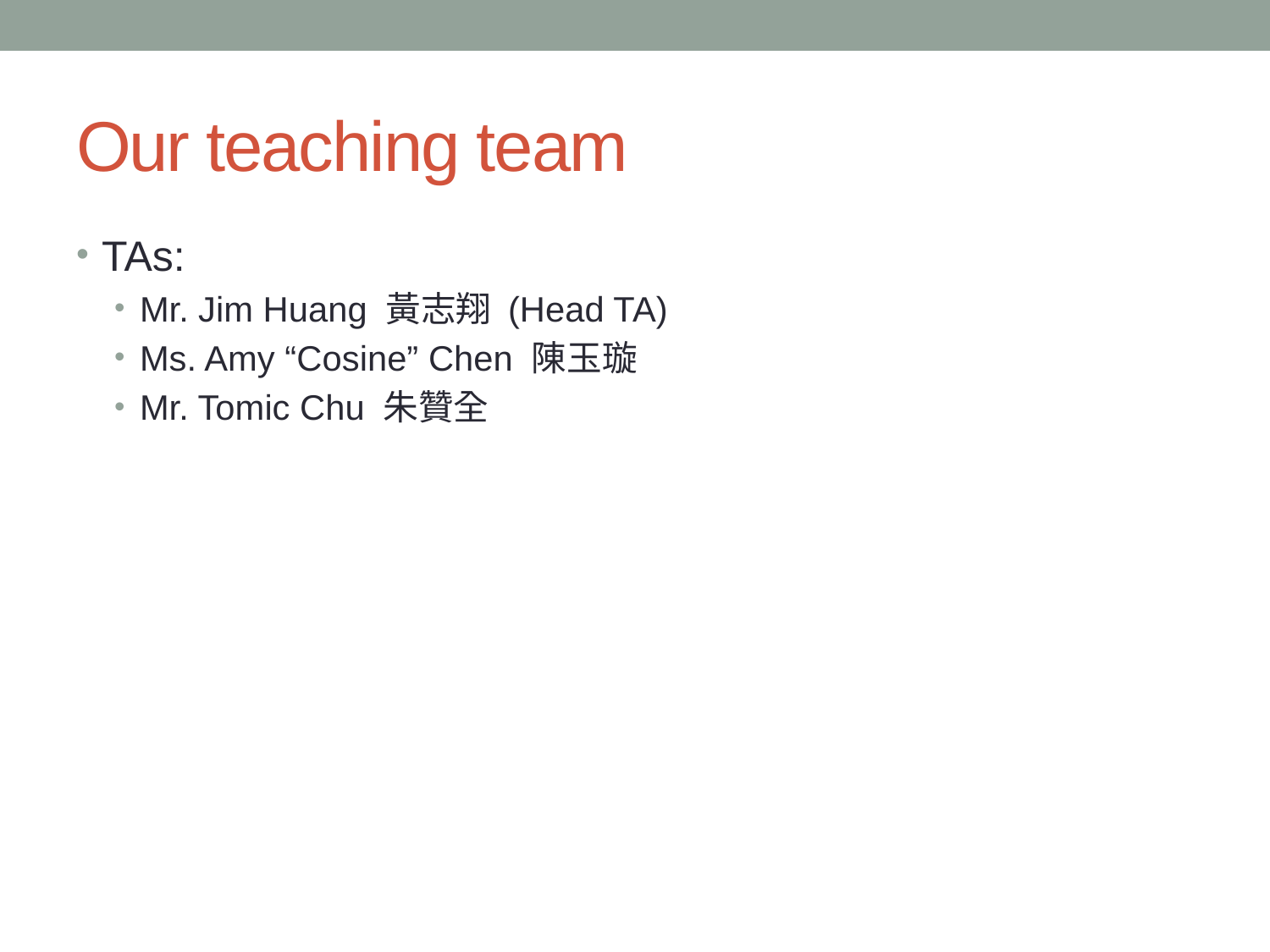

# Our teaching team
TAs:
Mr. Jim Huang 黃志翔 (Head TA)
Ms. Amy “Cosine” Chen 陳玉璇
Mr. Tomic Chu 朱贊全